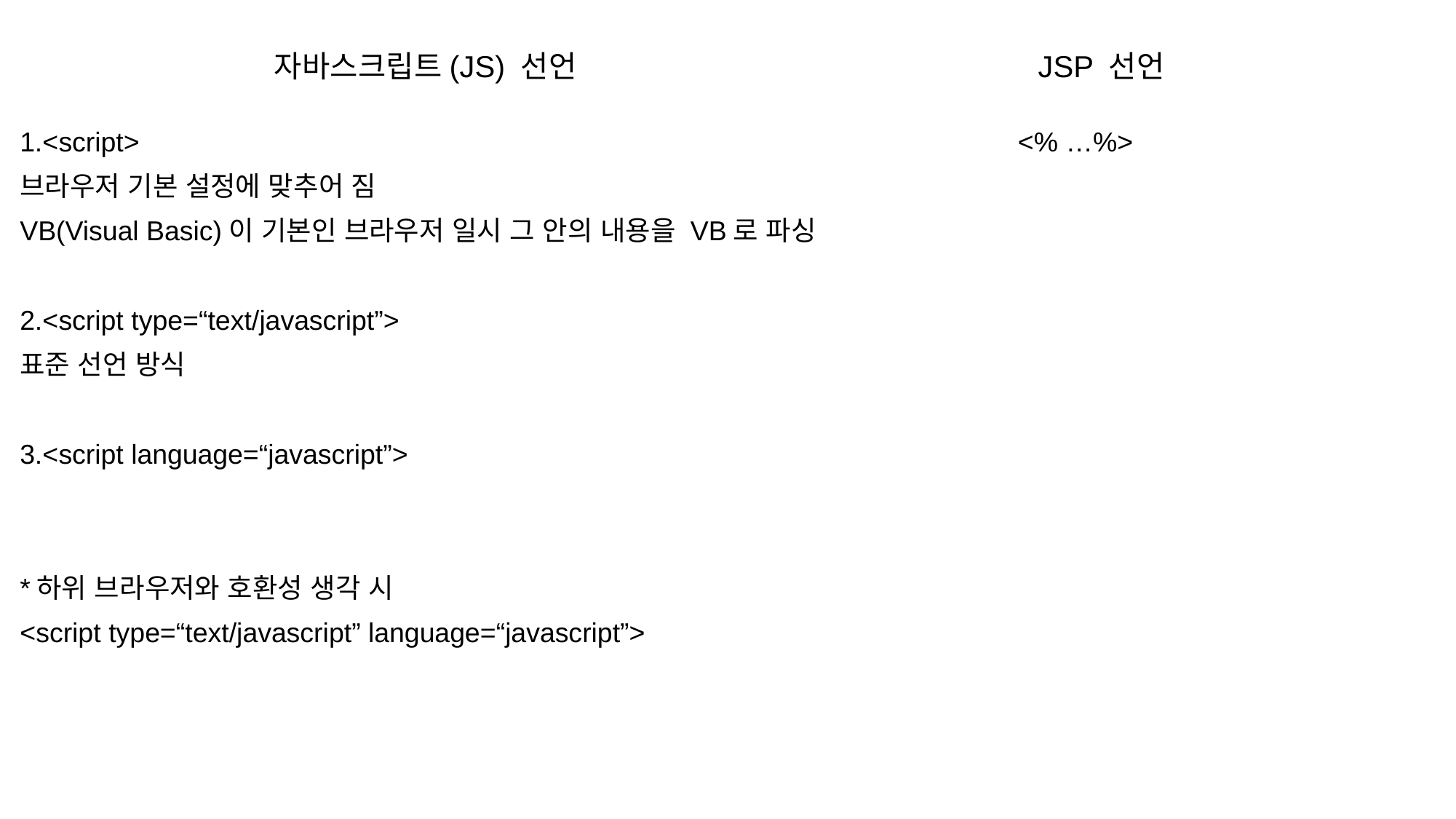

# 자바스크립트(JS) 선언					JSP 선언
1.<script>
브라우저 기본 설정에 맞추어 짐
VB(Visual Basic)이 기본인 브라우저 일시 그 안의 내용을 VB로 파싱

2.<script type=“text/javascript”>
표준 선언 방식

3.<script language=“javascript”>

*하위 브라우저와 호환성 생각 시
<script type=“text/javascript” language=“javascript”>
<% …%>